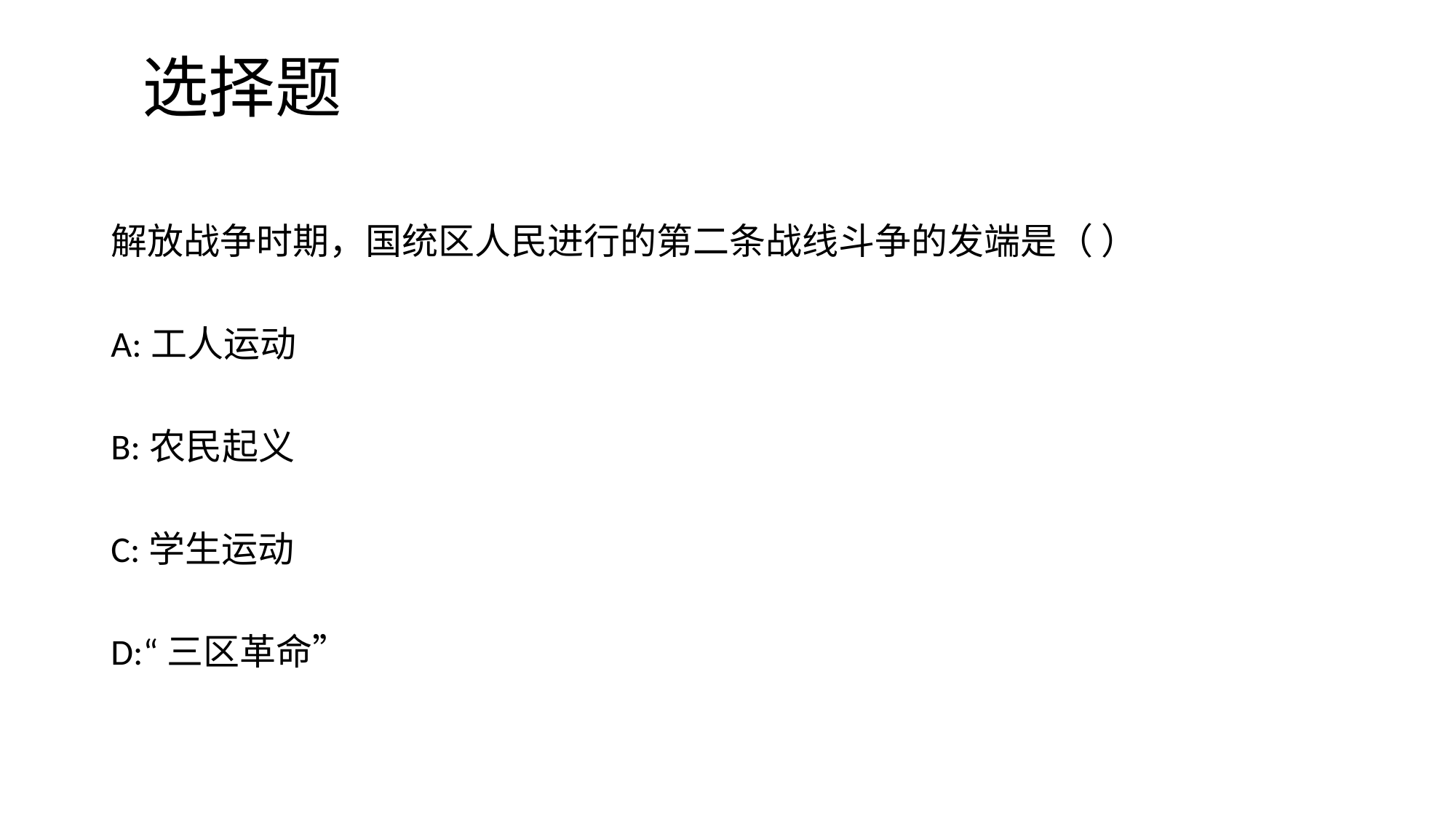

# 选择题
解放战争时期，国统区人民进行的第二条战线斗争的发端是（ ）
A:工人运动
B:农民起义
C:学生运动
D:“三区革命”